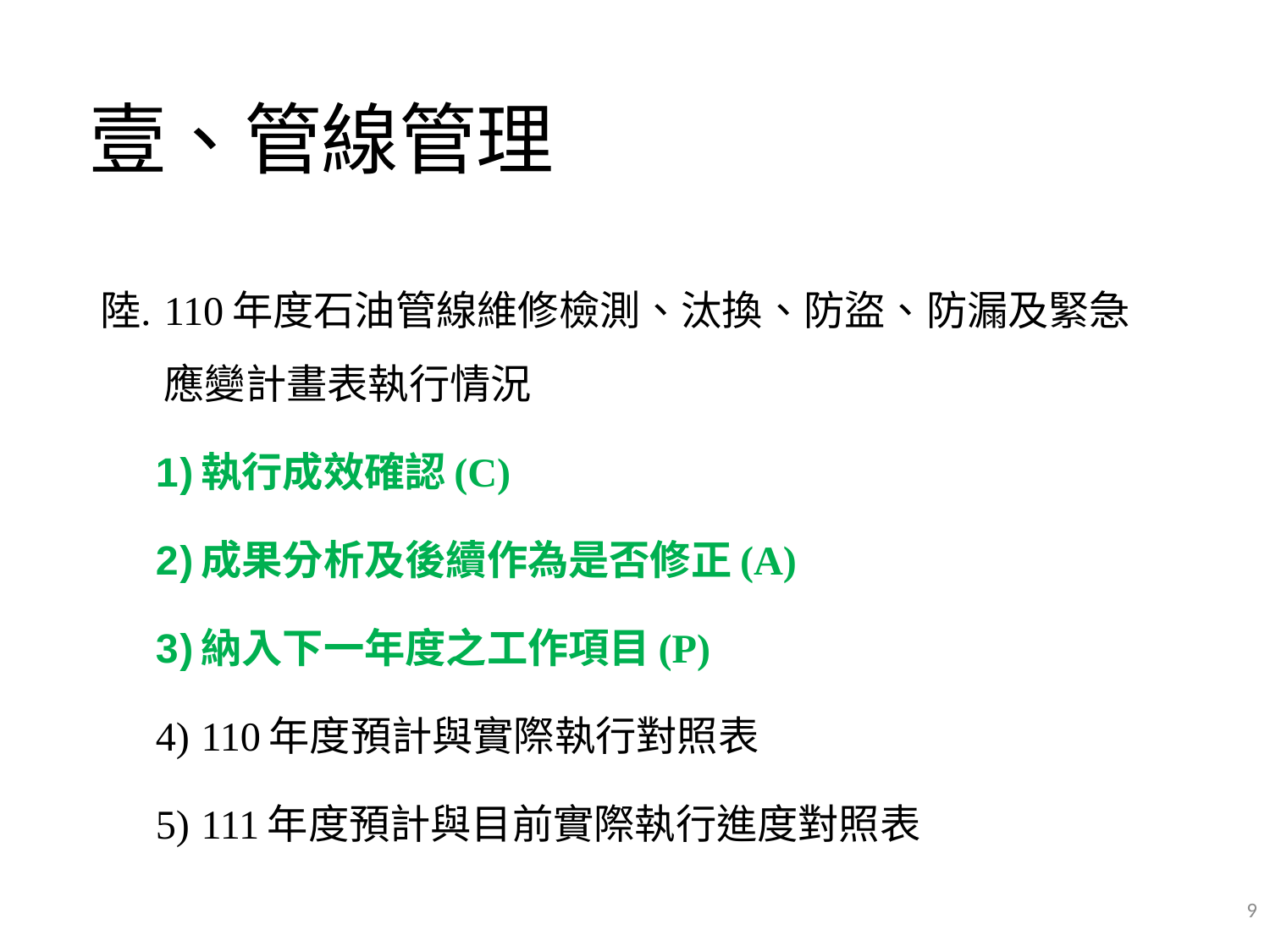

# 壹、管線管理
110年度石油管線維修檢測、汰換、防盜、防漏及緊急應變計畫表執行情況
執行成效確認(C)
成果分析及後續作為是否修正(A)
納入下一年度之工作項目(P)
110年度預計與實際執行對照表
111年度預計與目前實際執行進度對照表

9